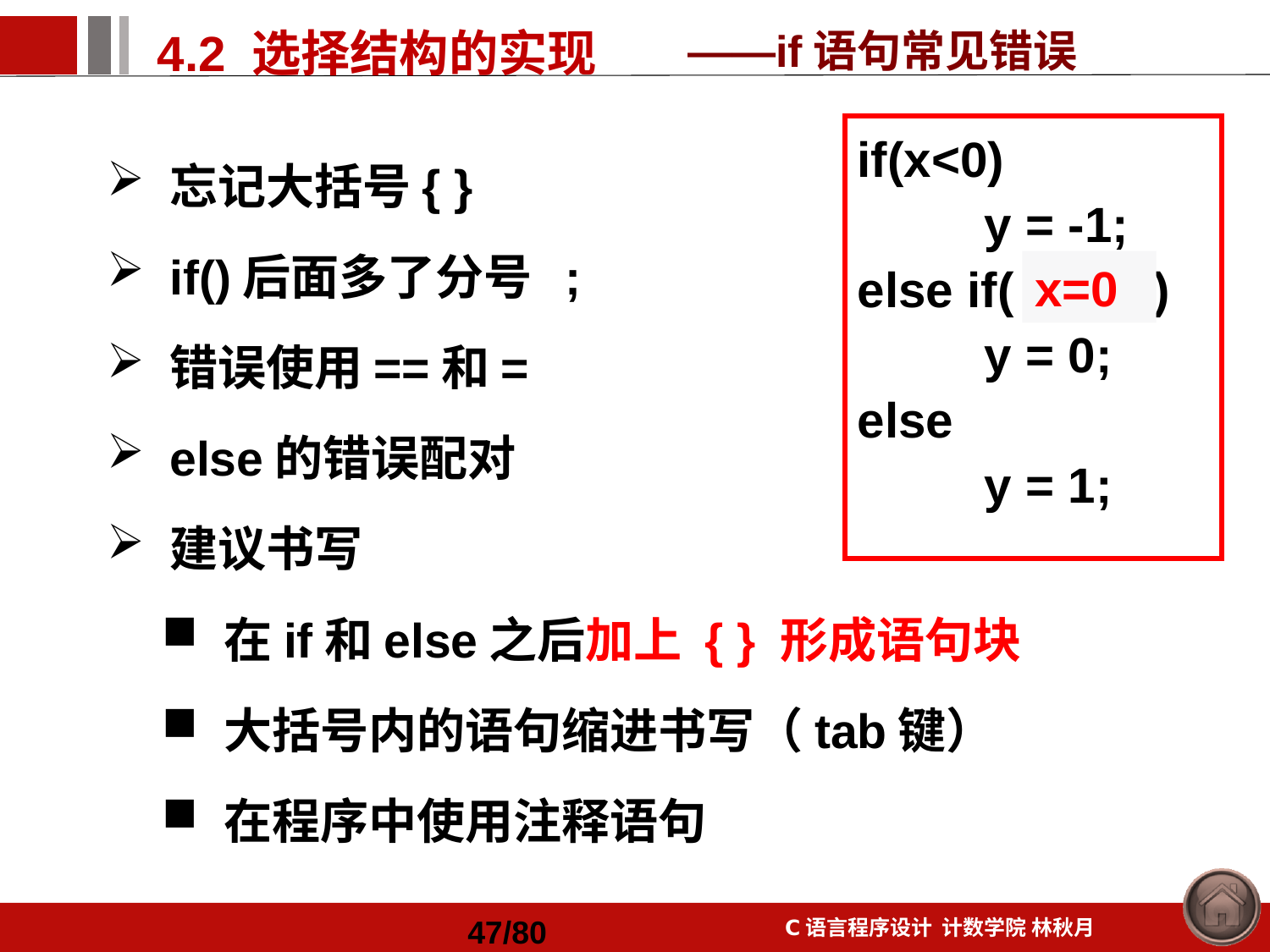

——if语句常见错误
if(x<0)
	y = -1;
else if( x==0 )
	y = 0;
else
	y = 1;
忘记大括号{ }
if()后面多了分号  ;
错误使用==和=
else的错误配对
建议书写
在if和else之后加上 { } 形成语句块
大括号内的语句缩进书写（tab键）
在程序中使用注释语句
x=0